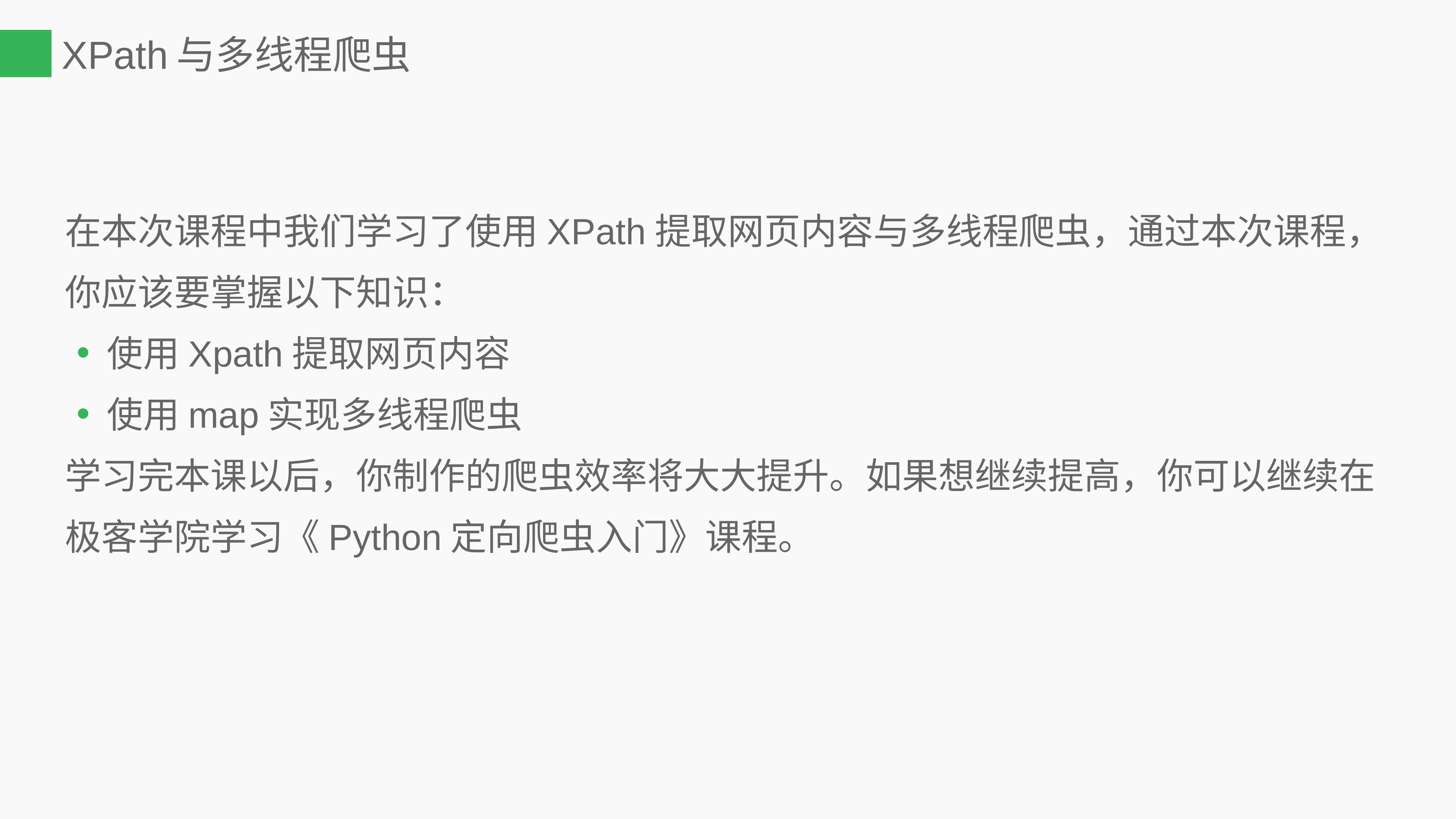

# XPath与多线程爬虫
在本次课程中我们学习了使用XPath提取网页内容与多线程爬虫，通过本次课程，你应该要掌握以下知识：
使用Xpath提取网页内容
使用map实现多线程爬虫
学习完本课以后，你制作的爬虫效率将大大提升。如果想继续提高，你可以继续在极客学院学习《Python定向爬虫入门》课程。